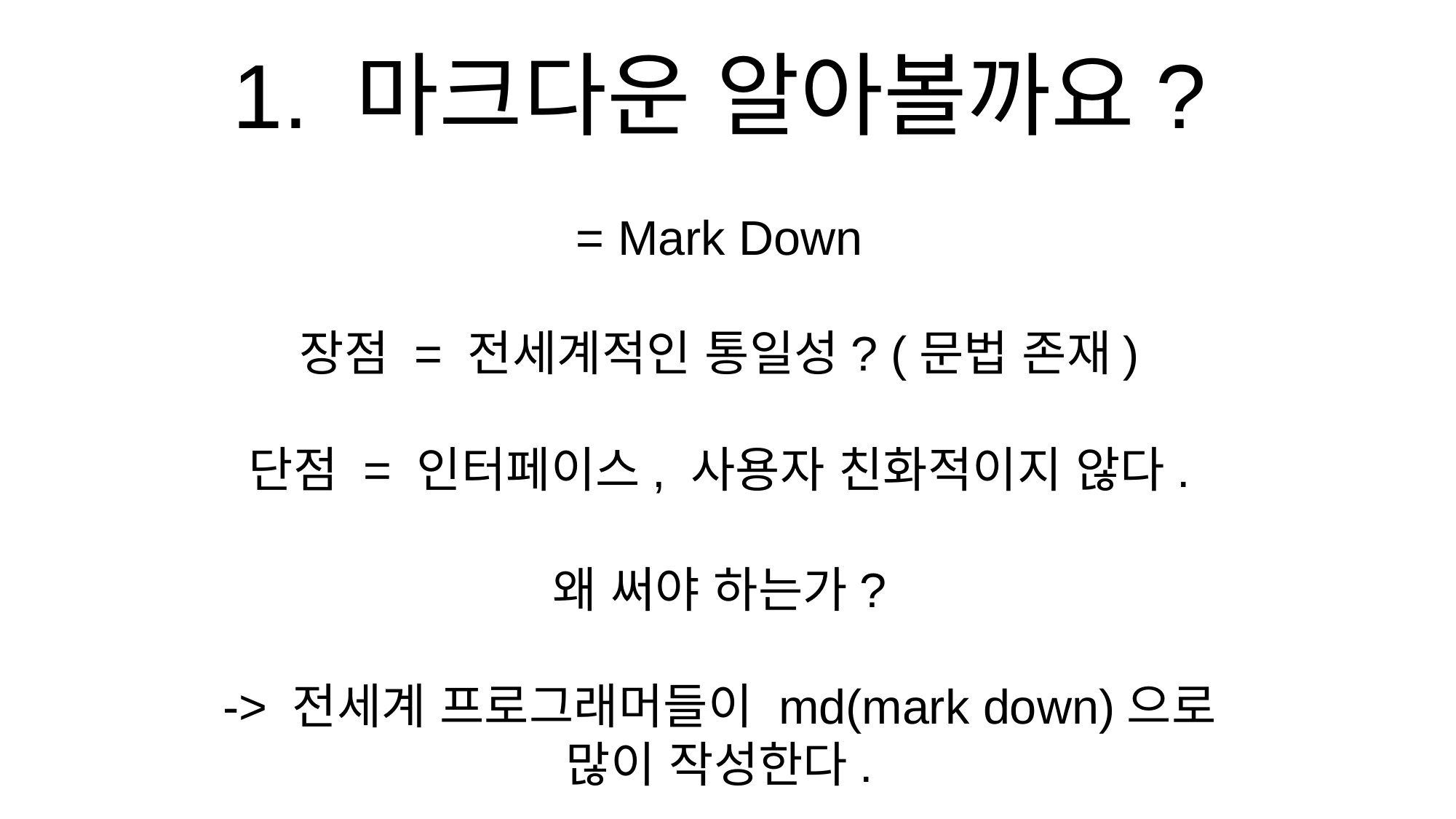

1. 마크다운 알아볼까요?
= Mark Down

장점 = 전세계적인 통일성? (문법 존재)

단점 = 인터페이스, 사용자 친화적이지 않다.
왜 써야 하는가?

-> 전세계 프로그래머들이 md(mark down)으로
많이 작성한다.